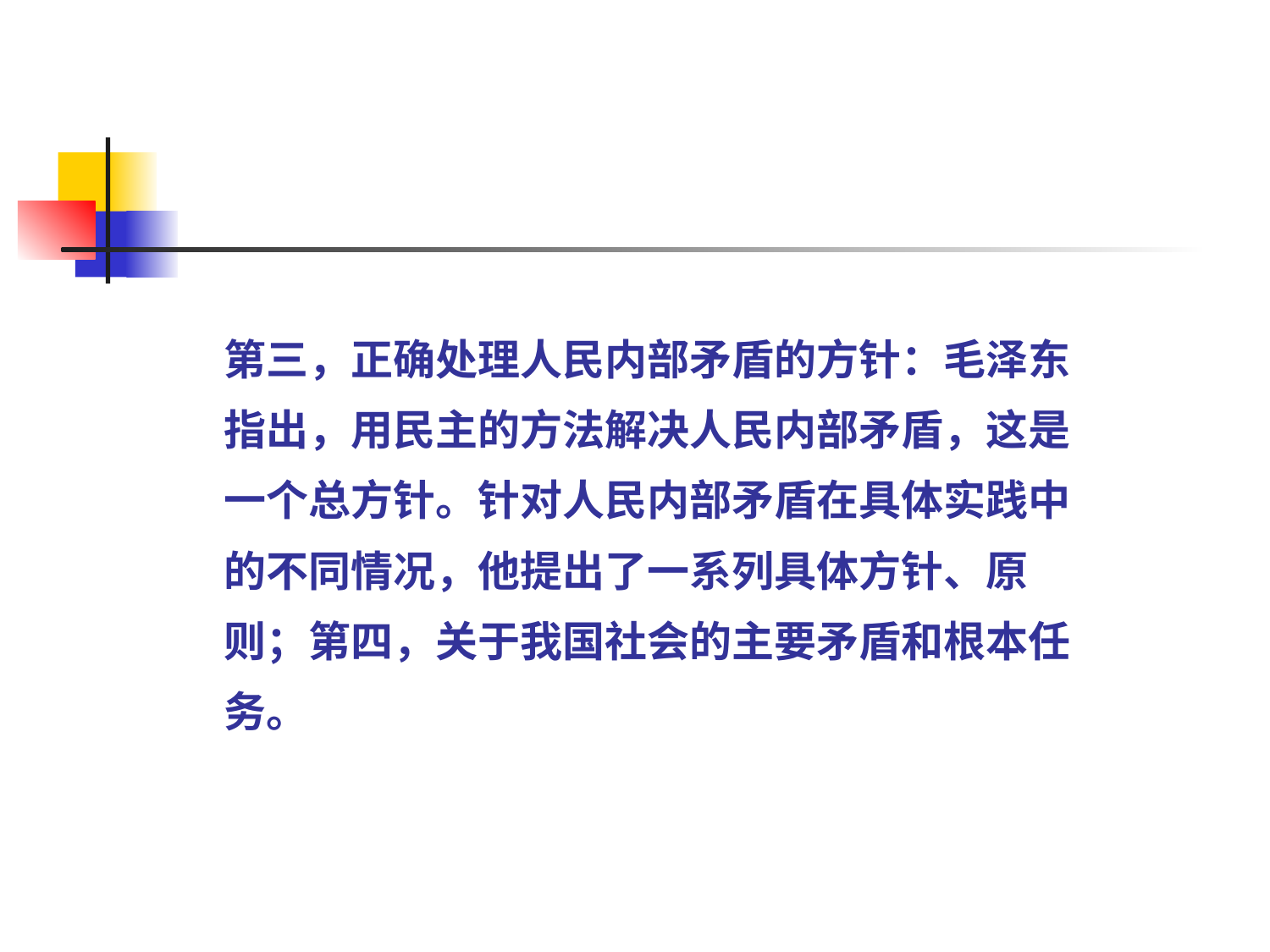

第三，正确处理人民内部矛盾的方针：毛泽东指出，用民主的方法解决人民内部矛盾，这是一个总方针。针对人民内部矛盾在具体实践中的不同情况，他提出了一系列具体方针、原则；第四，关于我国社会的主要矛盾和根本任务。